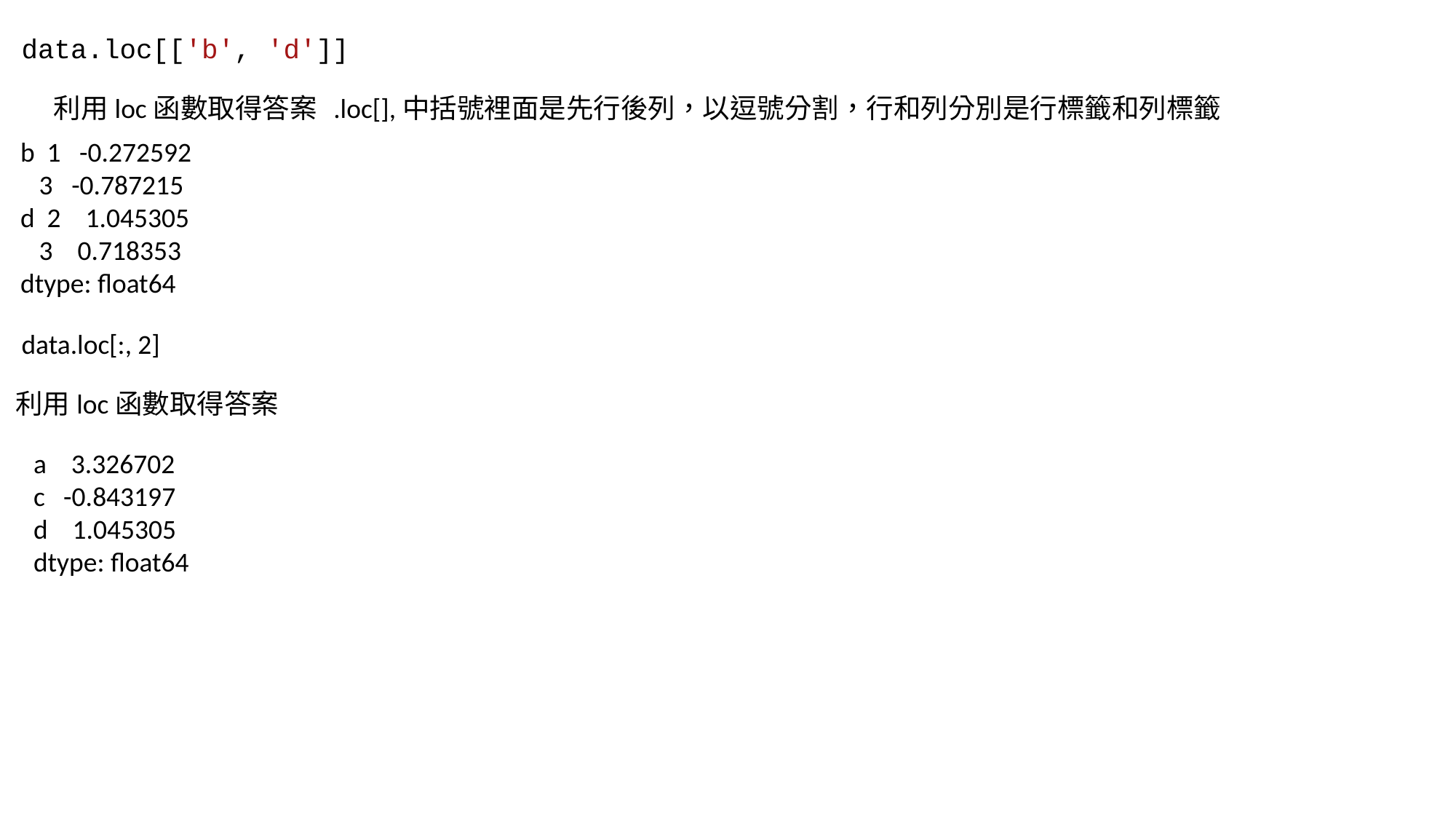

data.loc[['b', 'd']]
利用loc函數取得答案
.loc[],中括號裡面是先行後列，以逗號分割，行和列分別是行標籤和列標籤
b  1   -0.272592
   3   -0.787215
d  2    1.045305
   3    0.718353
dtype: float64
data.loc[:, 2]
利用loc函數取得答案
a    3.326702
c   -0.843197
d    1.045305
dtype: float64